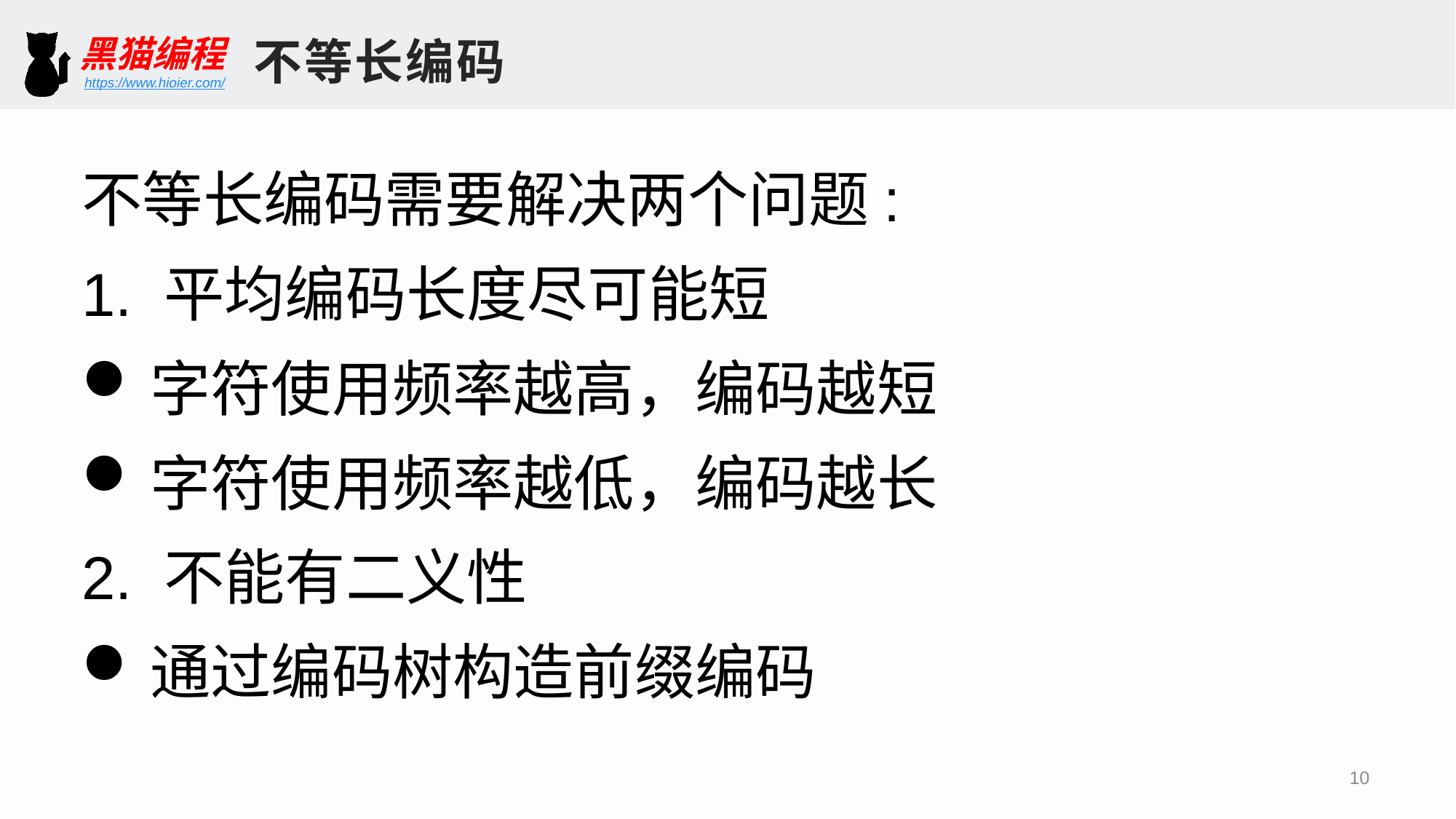

不等长编码
不等长编码需要解决两个问题:
1. 平均编码长度尽可能短
字符使用频率越高，编码越短
字符使用频率越低，编码越长
2. 不能有二义性
通过编码树构造前缀编码
10